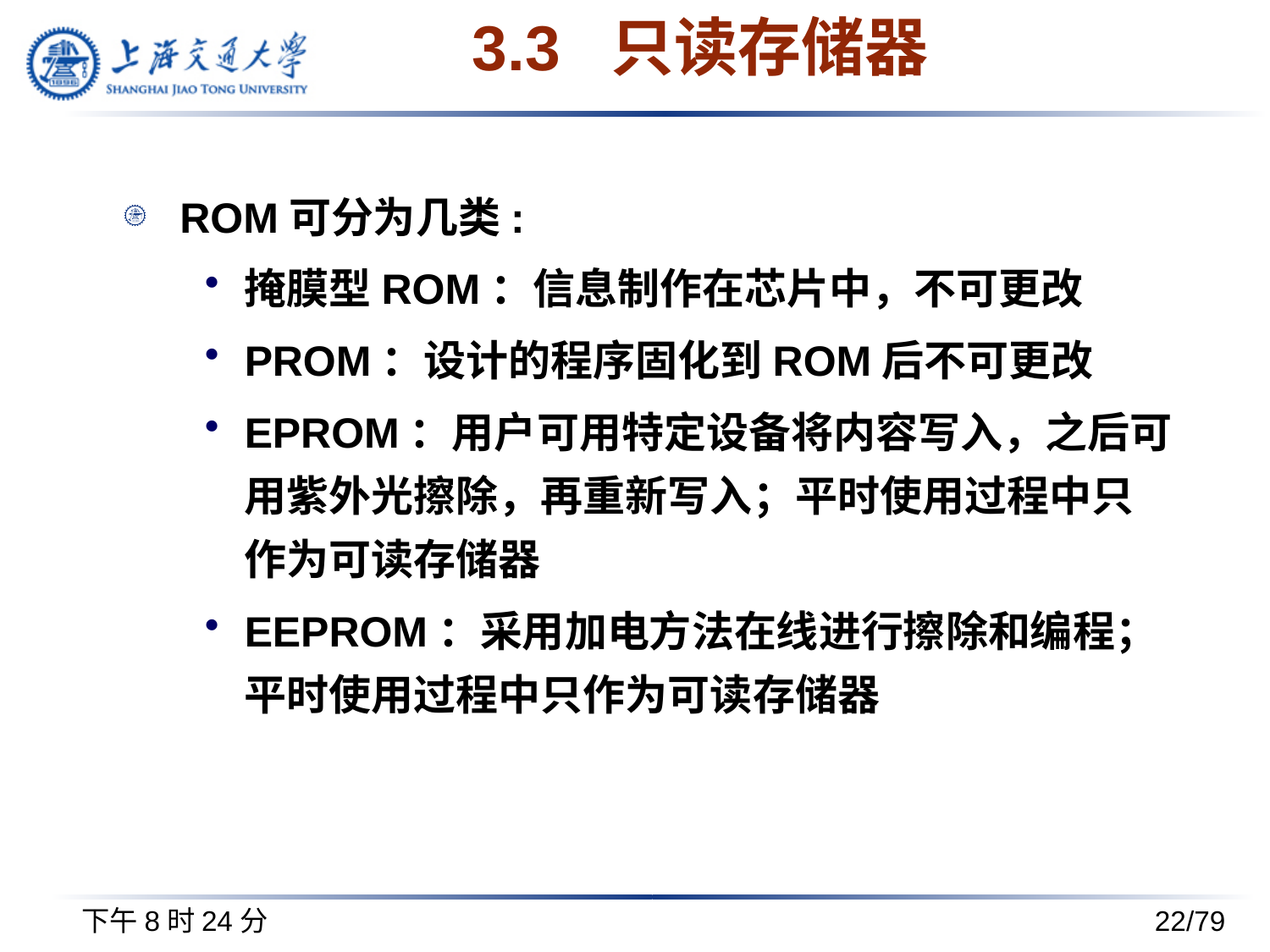

# 3.3  只读存储器
ROM可分为几类:
掩膜型ROM：信息制作在芯片中，不可更改
PROM：设计的程序固化到ROM后不可更改
EPROM：用户可用特定设备将内容写入，之后可用紫外光擦除，再重新写入；平时使用过程中只作为可读存储器
EEPROM：采用加电方法在线进行擦除和编程；平时使用过程中只作为可读存储器
下午8时24分
22/79